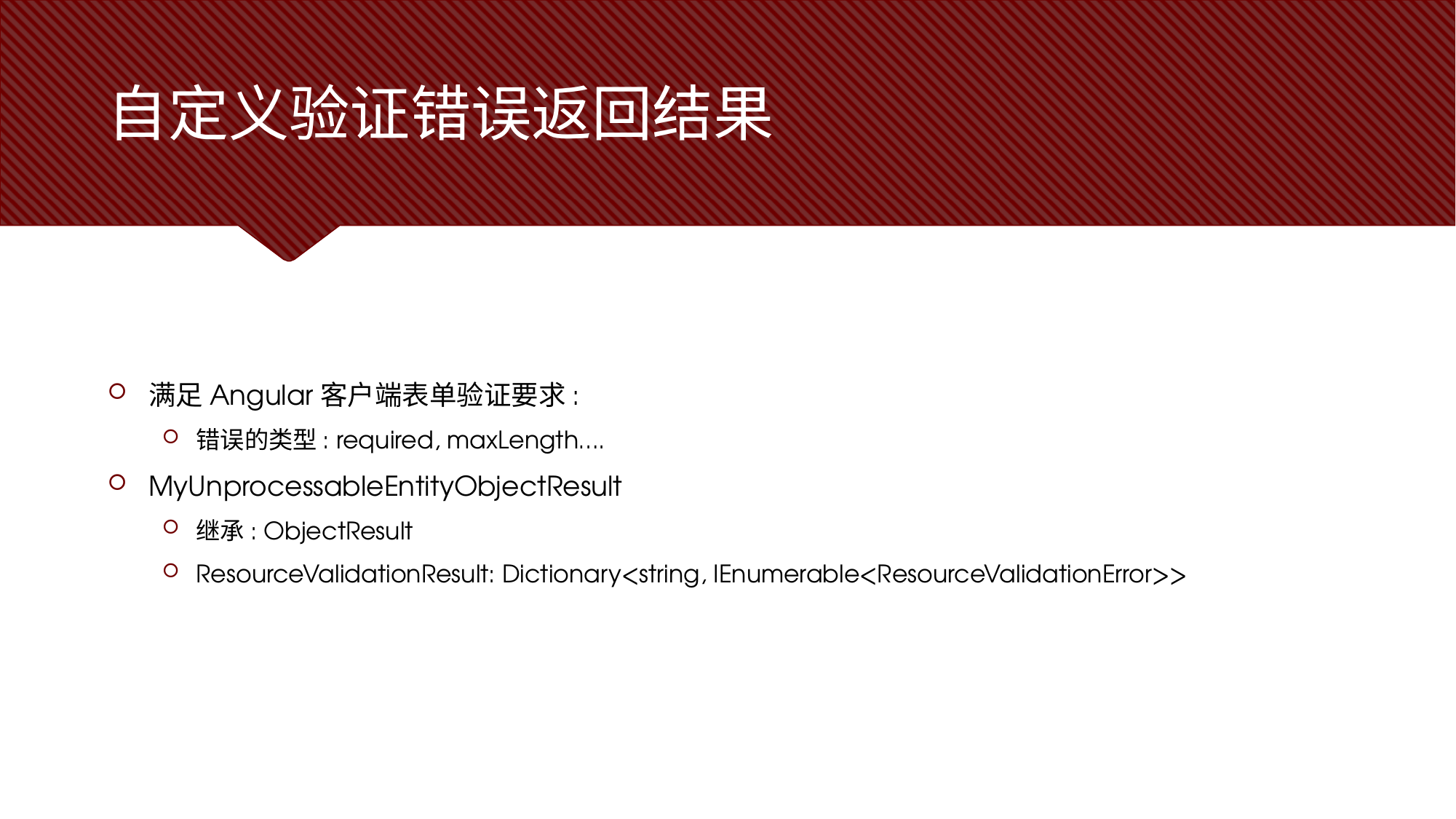

# 自定义验证错误返回结果
满足Angular客户端表单验证要求:
错误的类型: required, maxLength….
MyUnprocessableEntityObjectResult
继承: ObjectResult
ResourceValidationResult: Dictionary<string, IEnumerable<ResourceValidationError>>